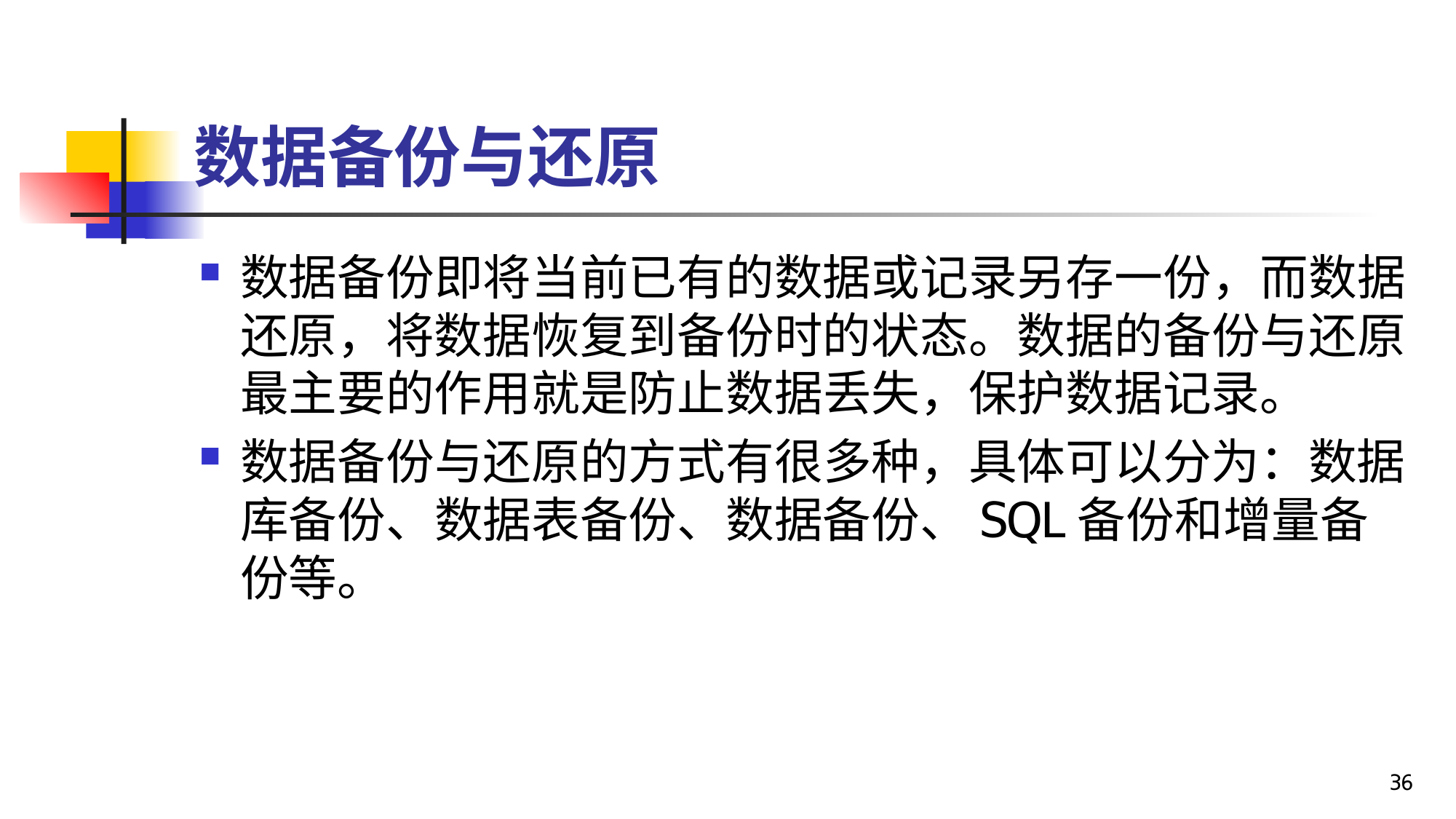

# 数据备份与还原
数据备份即将当前已有的数据或记录另存一份，而数据还原，将数据恢复到备份时的状态。数据的备份与还原最主要的作用就是防止数据丢失，保护数据记录。
数据备份与还原的方式有很多种，具体可以分为：数据库备份、数据表备份、数据备份、SQL备份和增量备份等。

36